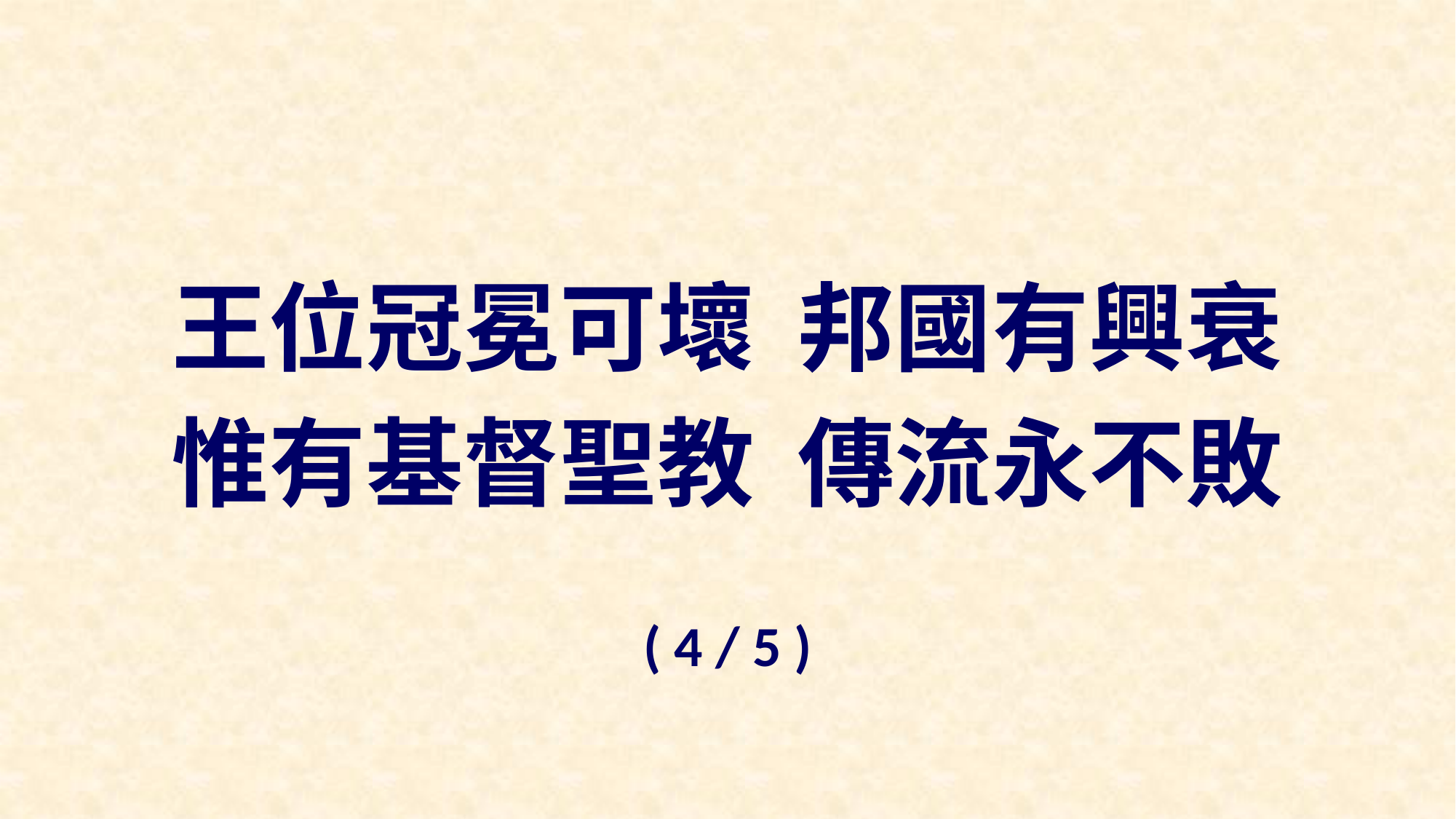

王位冠冕可壞  邦國有興衰
惟有基督聖教  傳流永不敗
( 4 / 5 )